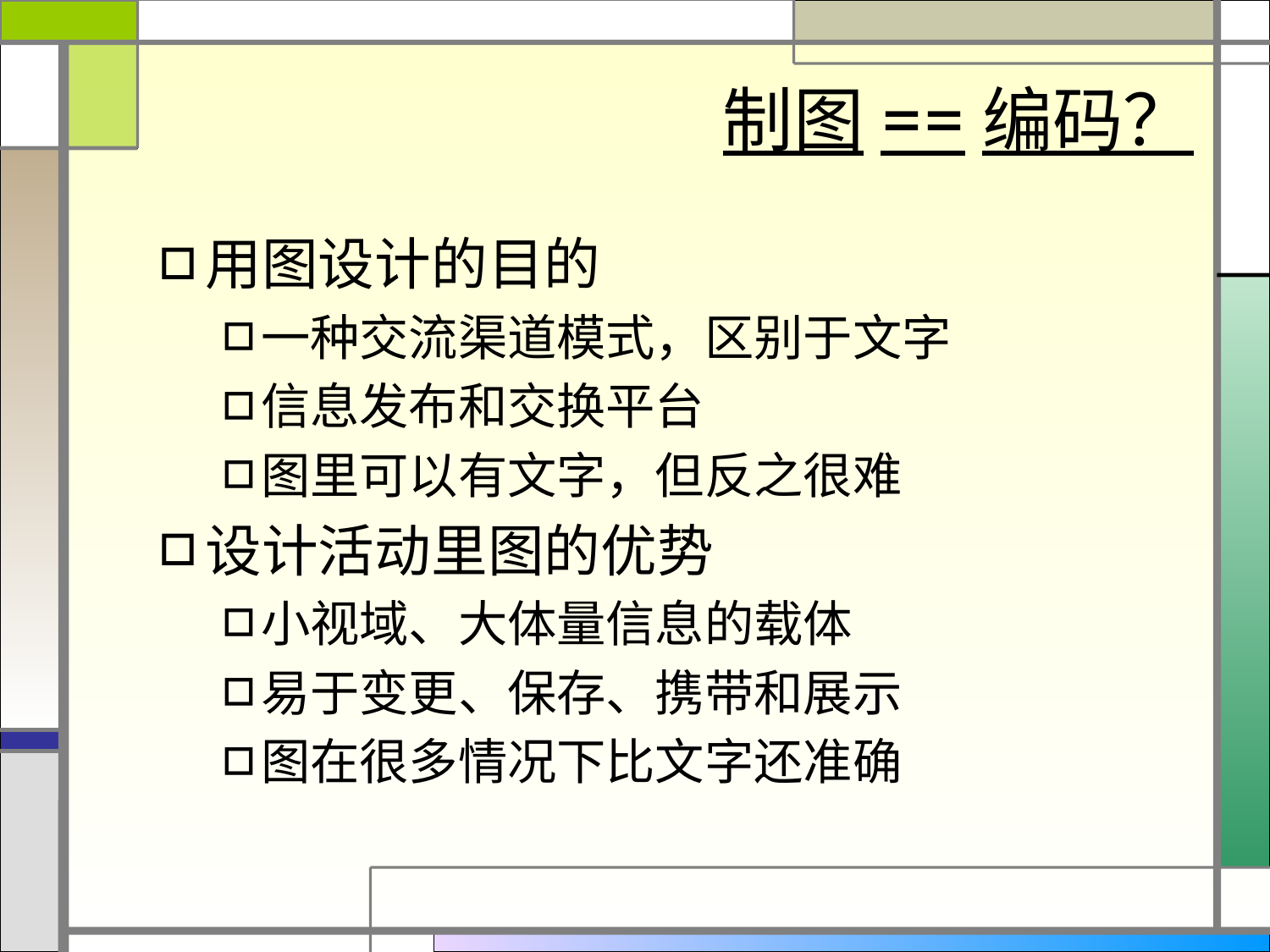

# 制图==编码？
用图设计的目的
一种交流渠道模式，区别于文字
信息发布和交换平台
图里可以有文字，但反之很难
设计活动里图的优势
小视域、大体量信息的载体
易于变更、保存、携带和展示
图在很多情况下比文字还准确